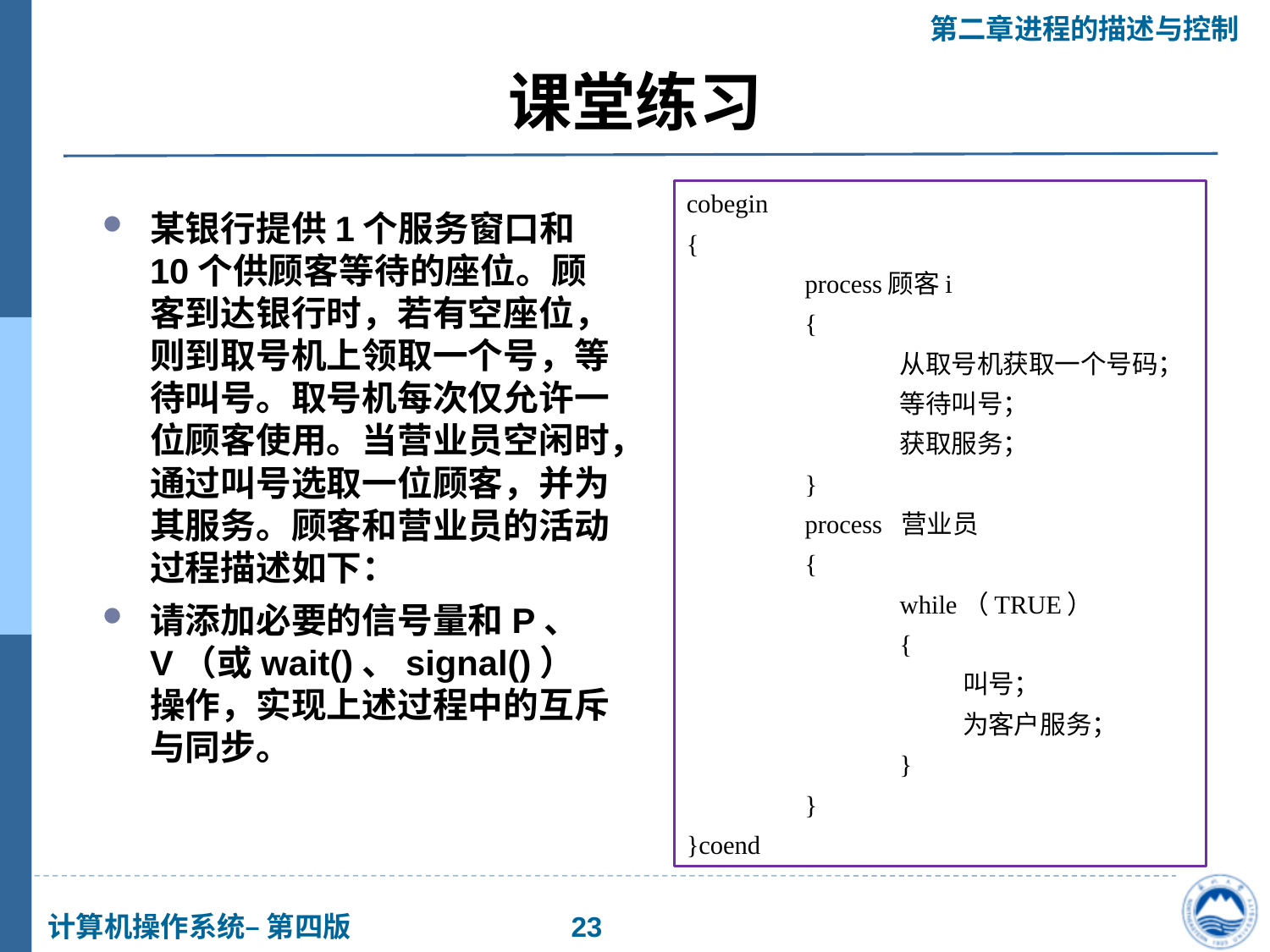

# 课堂练习
cobegin
{
process顾客i
{
从取号机获取一个号码；
等待叫号；
获取服务；
}
process  营业员
{
while（TRUE）
{
叫号；
为客户服务；
}
}
}coend

某银行提供1个服务窗口和10个供顾客等待的座位。顾客到达银行时，若有空座位，则到取号机上领取一个号，等待叫号。取号机每次仅允许一位顾客使用。当营业员空闲时，通过叫号选取一位顾客，并为其服务。顾客和营业员的活动过程描述如下：
请添加必要的信号量和P、V（或wait()、signal()）操作，实现上述过程中的互斥与同步。